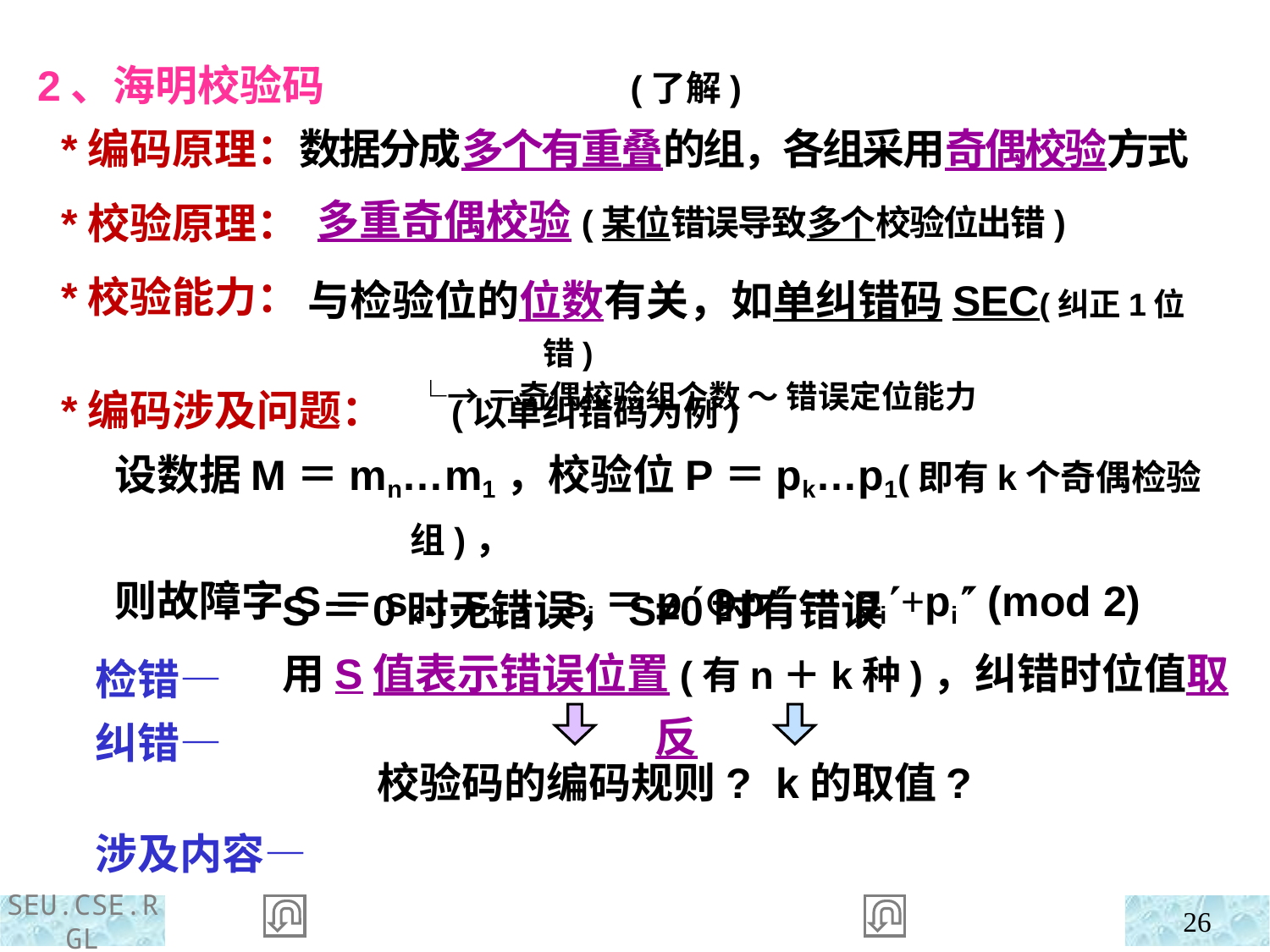

2、海明校验码                               (了解)
  *编码原理：数据分成多个有重叠的组，各组采用奇偶校验方式
  *校验原理：
  *校验能力：
多重奇偶校验(某位错误导致多个校验位出错)
与检验位的位数有关，如单纠错码SEC(纠正1位错)
               └→＝奇偶校验组个数 ～ 错误定位能力
  *编码涉及问题：      (以单纠错码为例)
       设数据M＝mn…m1，校验位P＝pk…p1(即有k个奇偶检验组)，
       则故障字S＝sk…s1，si＝pi′⊕pi″＝pi′+pi″ (mod 2)
     检错—
     纠错—

     涉及内容—
S＝0时无错误，S≠0时有错误
用S值表示错误位置(有n＋k种)，纠错时位值取反

校验码的编码规则?  k的取值?

26